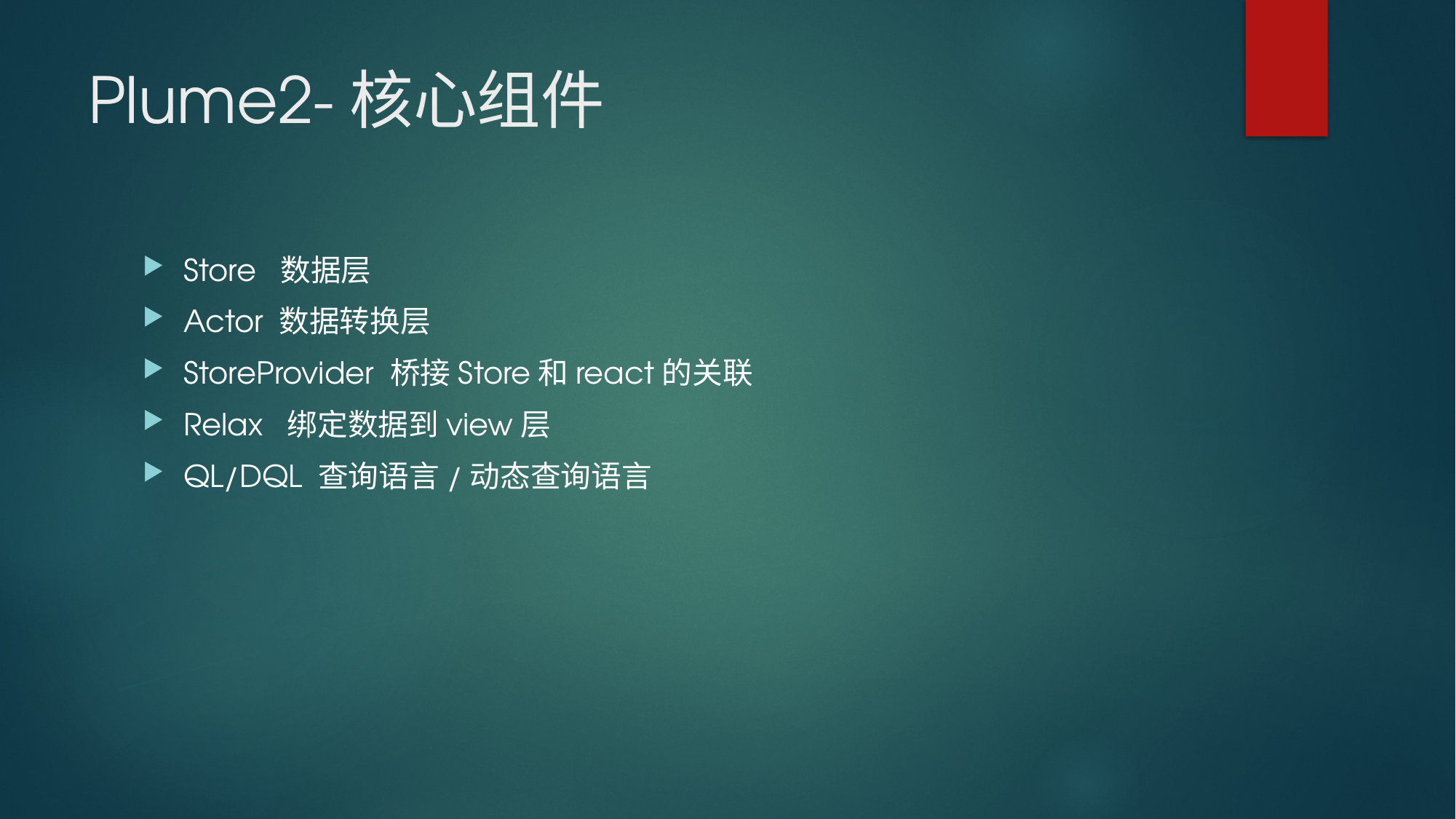

# Plume2-核心组件
Store  数据层
Actor 数据转换层
StoreProvider 桥接Store和react的关联
Relax  绑定数据到view层
QL/DQL 查询语言/动态查询语言